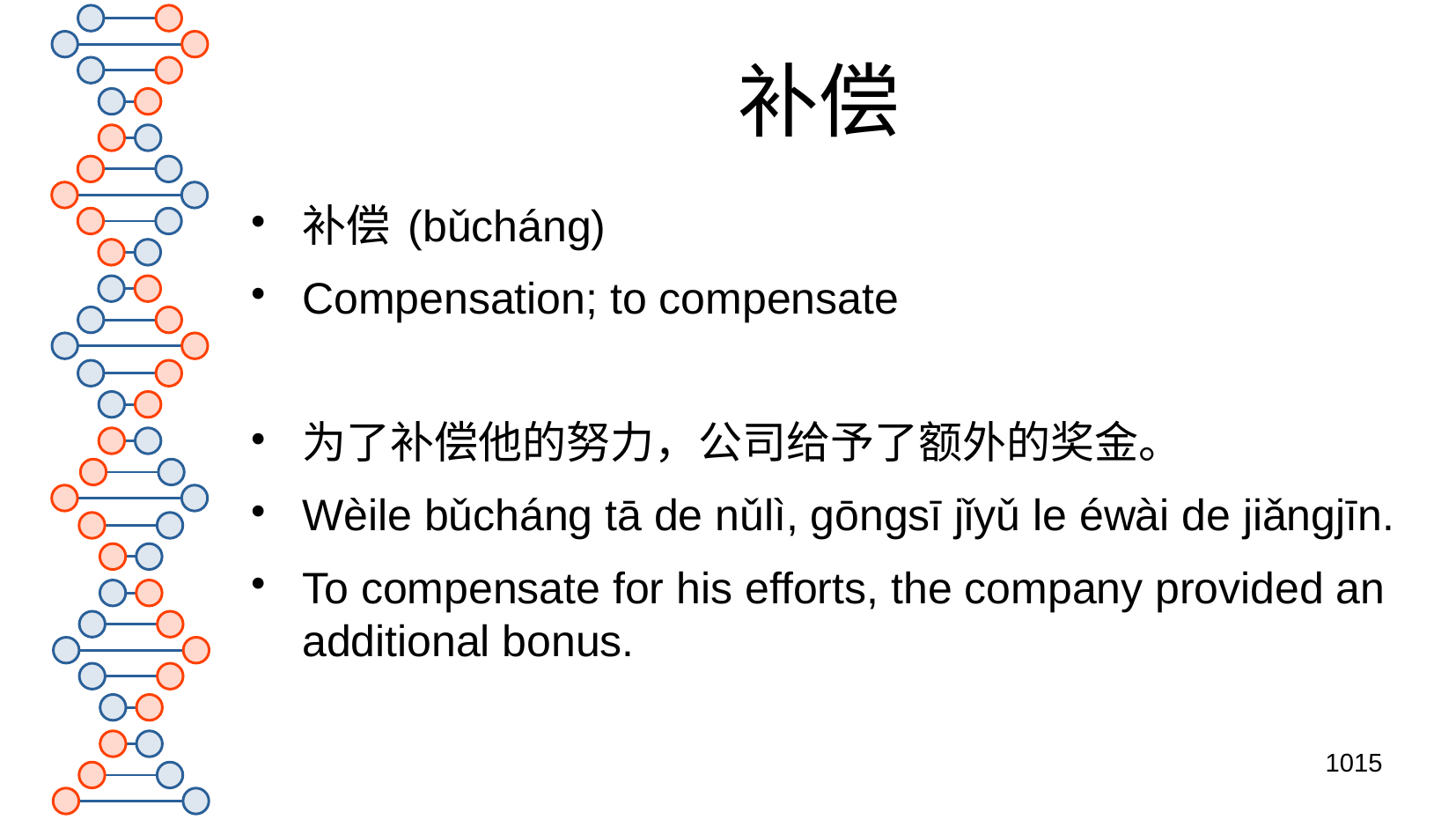

# 补偿
补偿 (bǔcháng)
Compensation; to compensate

为了补偿他的努力，公司给予了额外的奖金。
Wèile bǔcháng tā de nǔlì, gōngsī jǐyǔ le éwài de jiǎngjīn.
To compensate for his efforts, the company provided an additional bonus.

1015